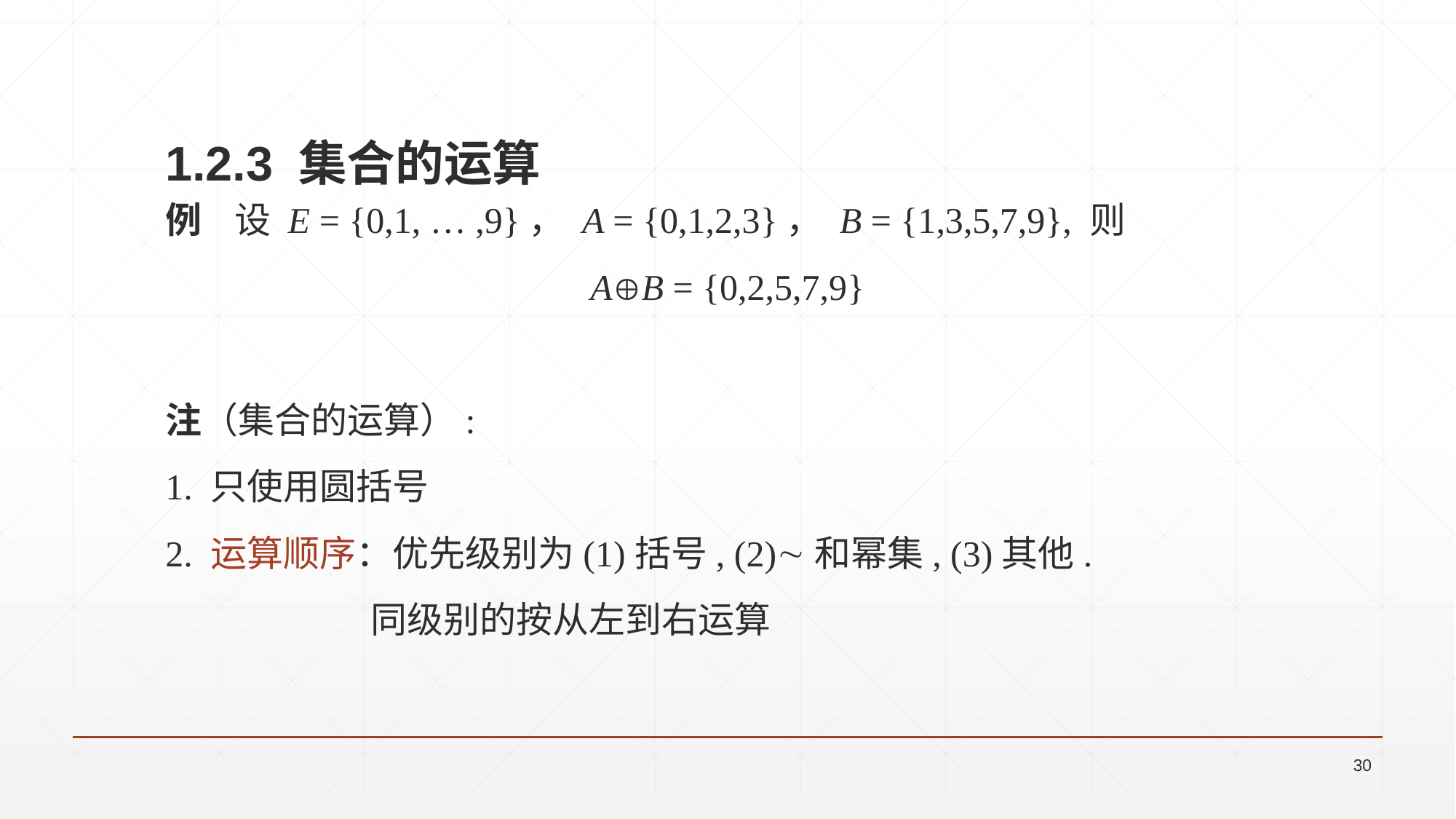

1.2.3 集合的运算
例    设 E = {0,1, … ,9}， A = {0,1,2,3}， B = {1,3,5,7,9}, 则
A⊕B = {0,2,5,7,9}

注（集合的运算）:
1. 只使用圆括号
2. 运算顺序：优先级别为(1)括号, (2)∼和幂集, (3)其他.
                        同级别的按从左到右运算

30